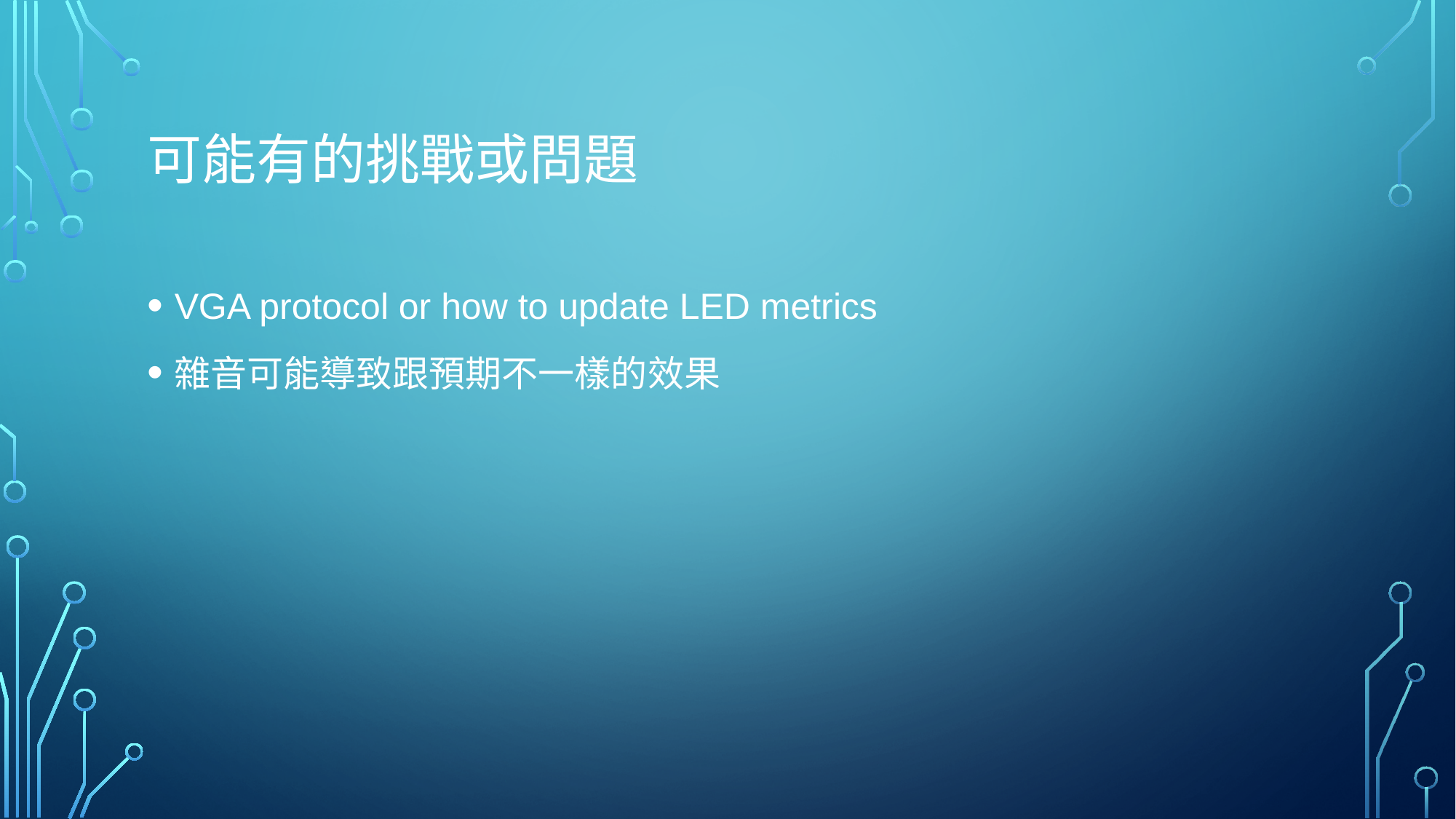

# 可能有的挑戰或問題
VGA protocol or how to update LED metrics
雜音可能導致跟預期不一樣的效果